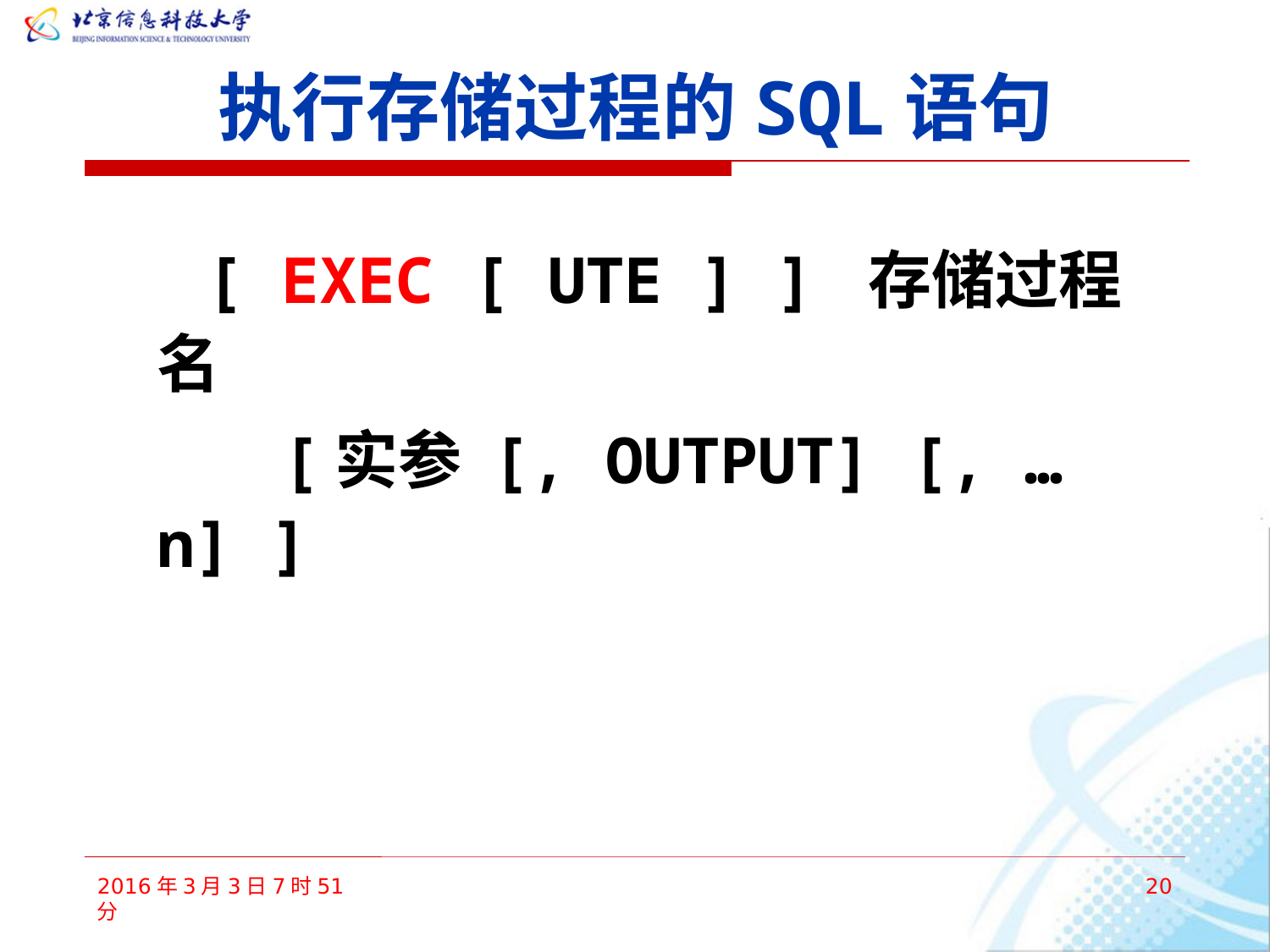

# 执行存储过程的SQL语句
   [ EXEC [ UTE ] ] 存储过程名
     [实参 [, OUTPUT] [, … n] ]
2016年3月3日7时51分
20